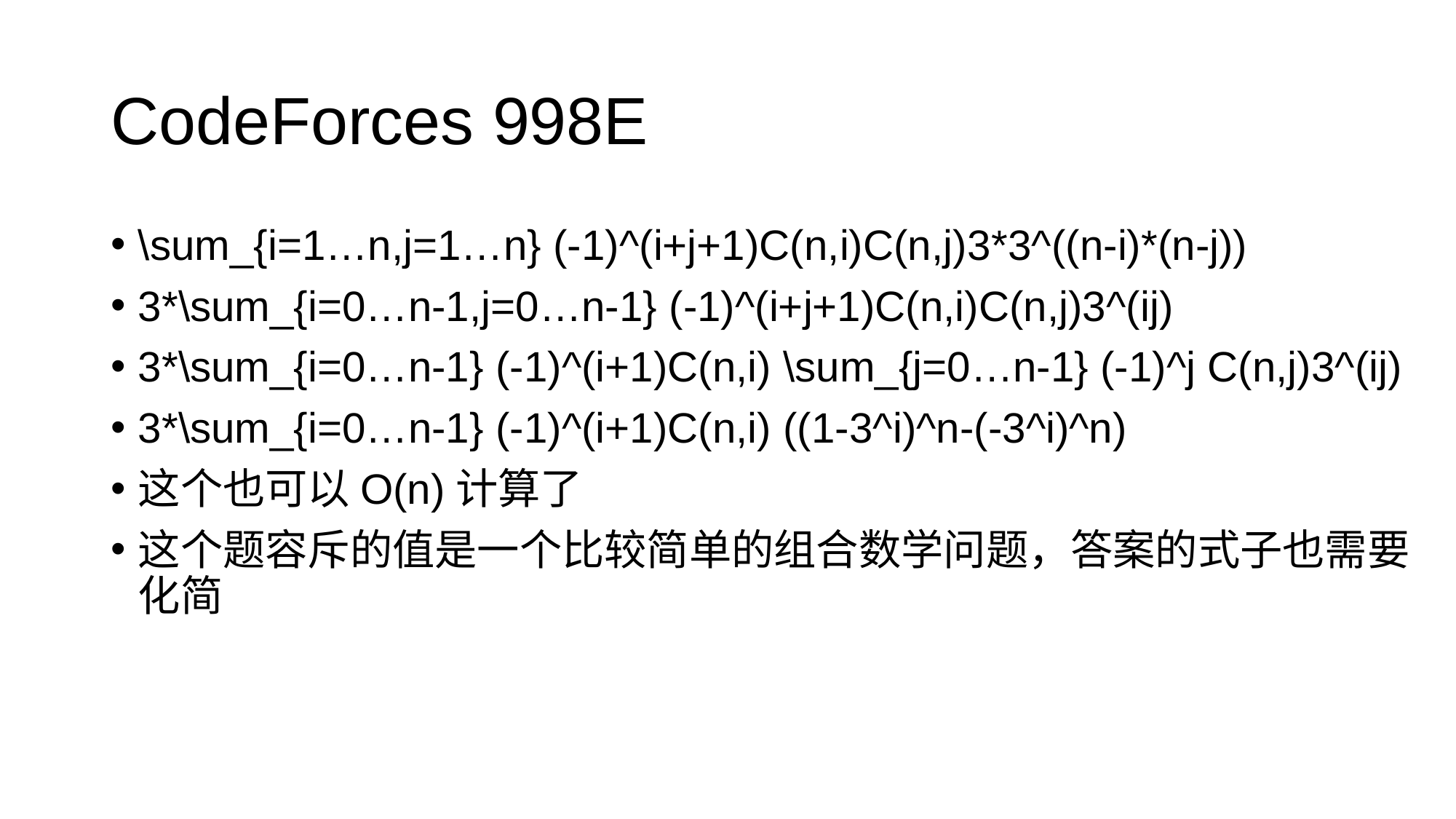

# CodeForces 998E
\sum_{i=1…n,j=1…n} (-1)^(i+j+1)C(n,i)C(n,j)3*3^((n-i)*(n-j))
3*\sum_{i=0…n-1,j=0…n-1} (-1)^(i+j+1)C(n,i)C(n,j)3^(ij)
3*\sum_{i=0…n-1} (-1)^(i+1)C(n,i) \sum_{j=0…n-1} (-1)^j C(n,j)3^(ij)
3*\sum_{i=0…n-1} (-1)^(i+1)C(n,i) ((1-3^i)^n-(-3^i)^n)
这个也可以O(n)计算了
这个题容斥的值是一个比较简单的组合数学问题，答案的式子也需要化简